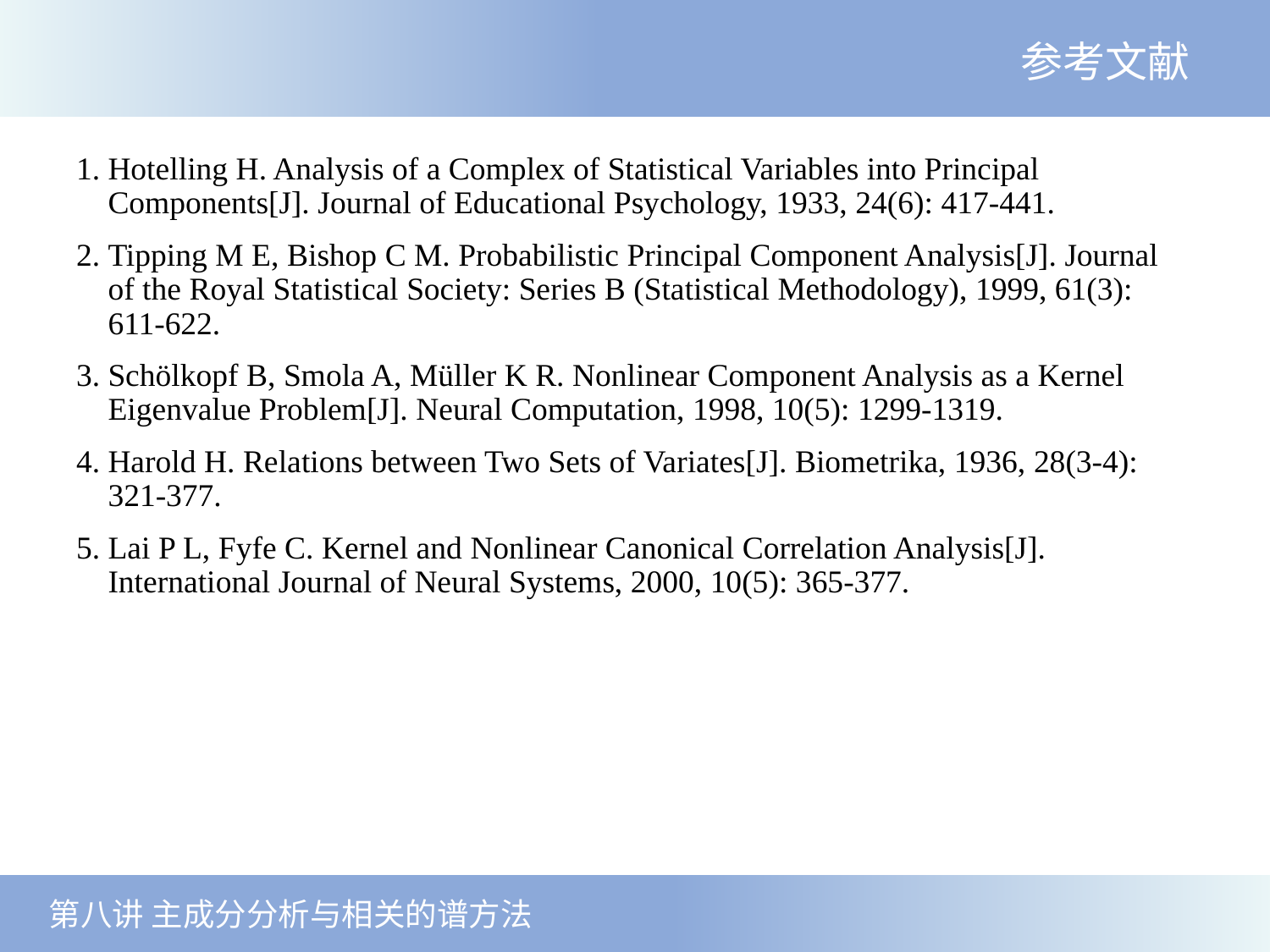

参考文献
Hotelling H. Analysis of a Complex of Statistical Variables into Principal Components[J]. Journal of Educational Psychology, 1933, 24(6): 417-441.
Tipping M E, Bishop C M. Probabilistic Principal Component Analysis[J]. Journal of the Royal Statistical Society: Series B (Statistical Methodology), 1999, 61(3): 611-622.
Schölkopf B, Smola A, Müller K R. Nonlinear Component Analysis as a Kernel Eigenvalue Problem[J]. Neural Computation, 1998, 10(5): 1299-1319.
Harold H. Relations between Two Sets of Variates[J]. Biometrika, 1936, 28(3-4): 321-377.
Lai P L, Fyfe C. Kernel and Nonlinear Canonical Correlation Analysis[J]. International Journal of Neural Systems, 2000, 10(5): 365-377.
    第八讲 主成分分析与相关的谱方法